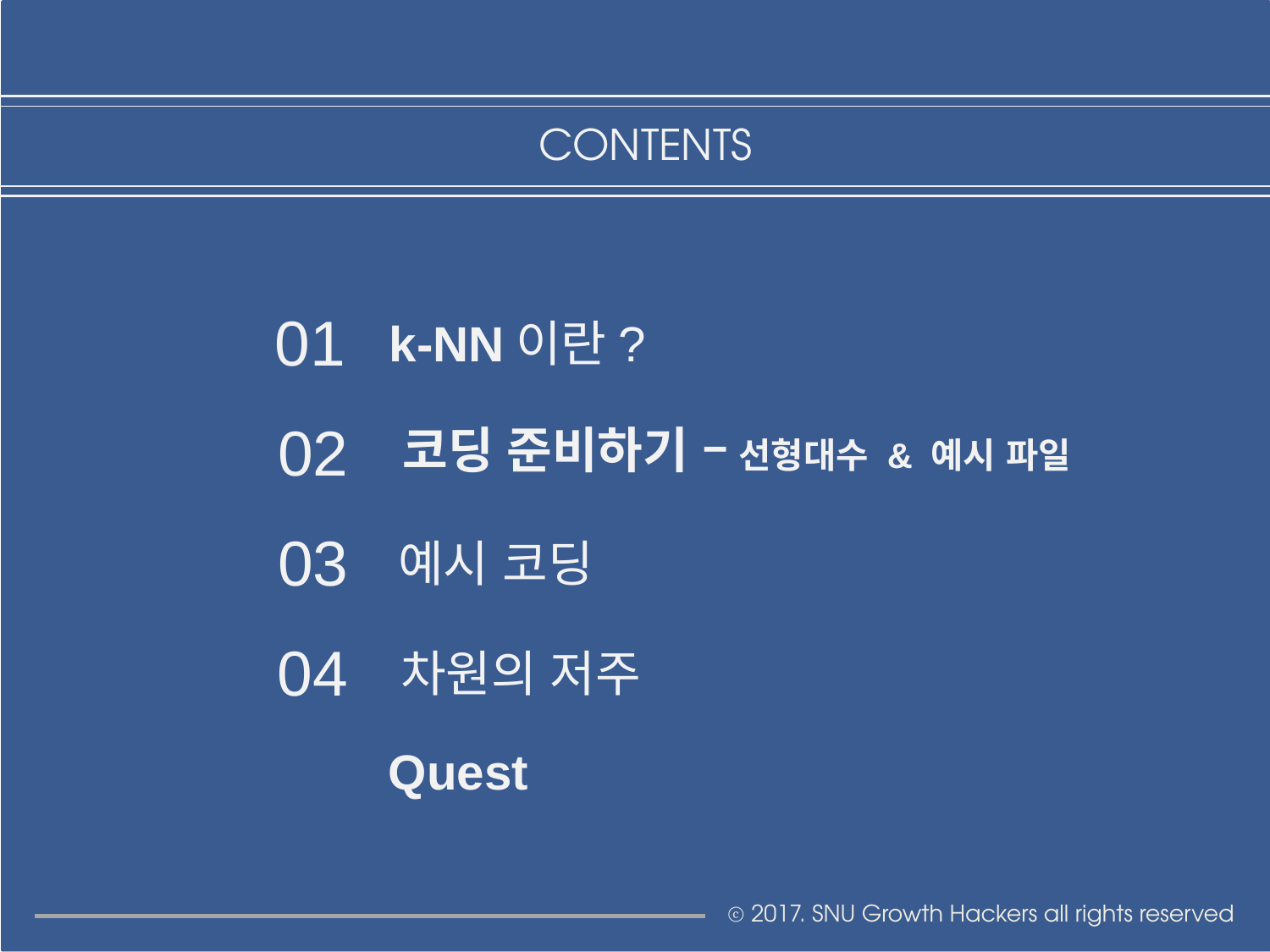

CONTENTS
01
k-NN이란?
02
코딩 준비하기 – 선형대수 & 예시 파일
03
예시 코딩
04
차원의 저주
Quest
ⓒ 2017. SNU Growth Hackers all rights reserved